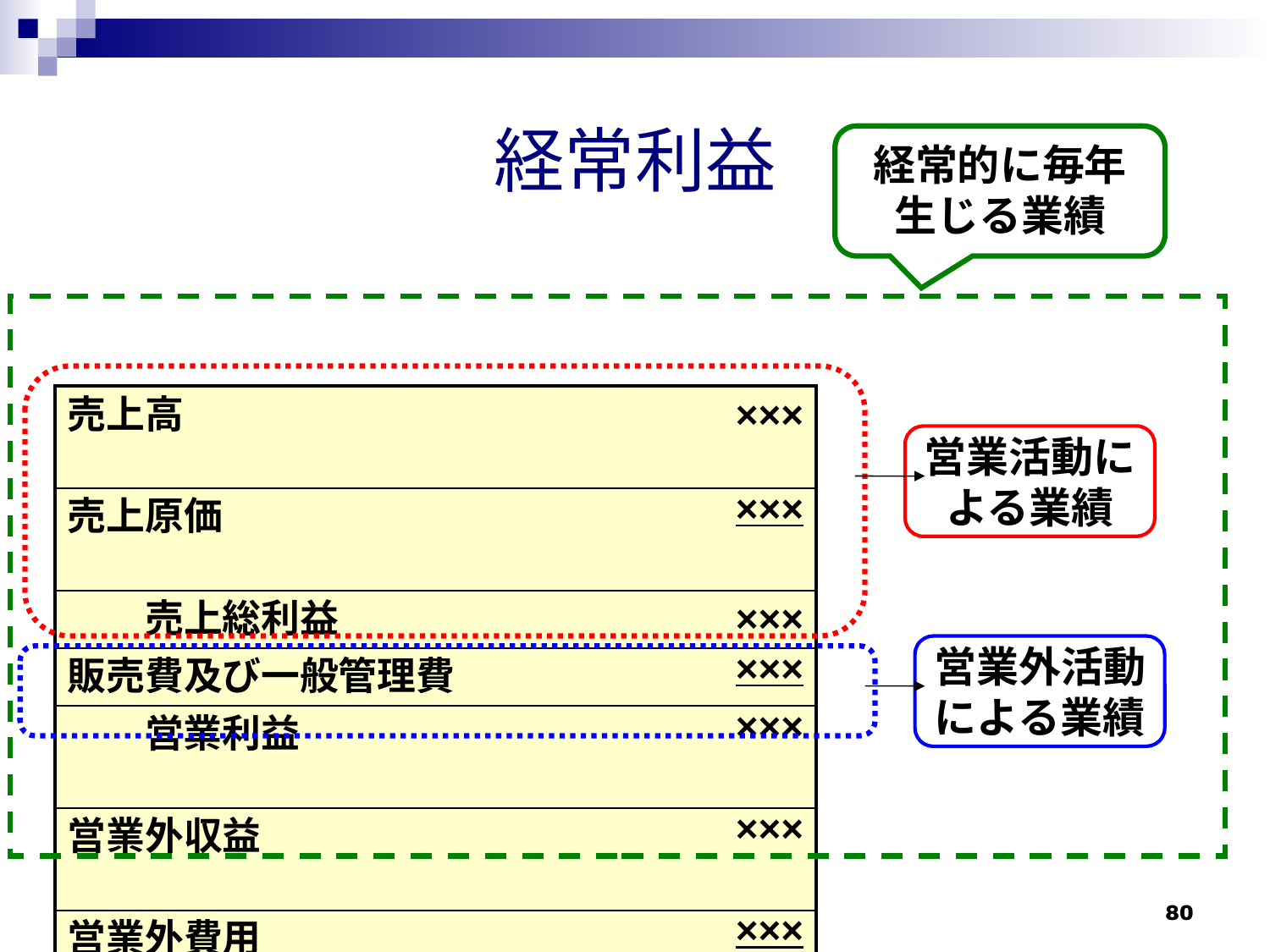

# 経常利益
経常的に毎年生じる業績

| 売上高 | ××× |
| --- | --- |
| 売上原価 | ××× |
| 売上総利益 | ××× |
| 販売費及び一般管理費 | ××× |
| 営業利益 | ××× |
| 営業外収益 | ××× |
| 営業外費用 | ××× |
| 経常利益 | ××× |
営業活動による業績

営業外活動による業績

80